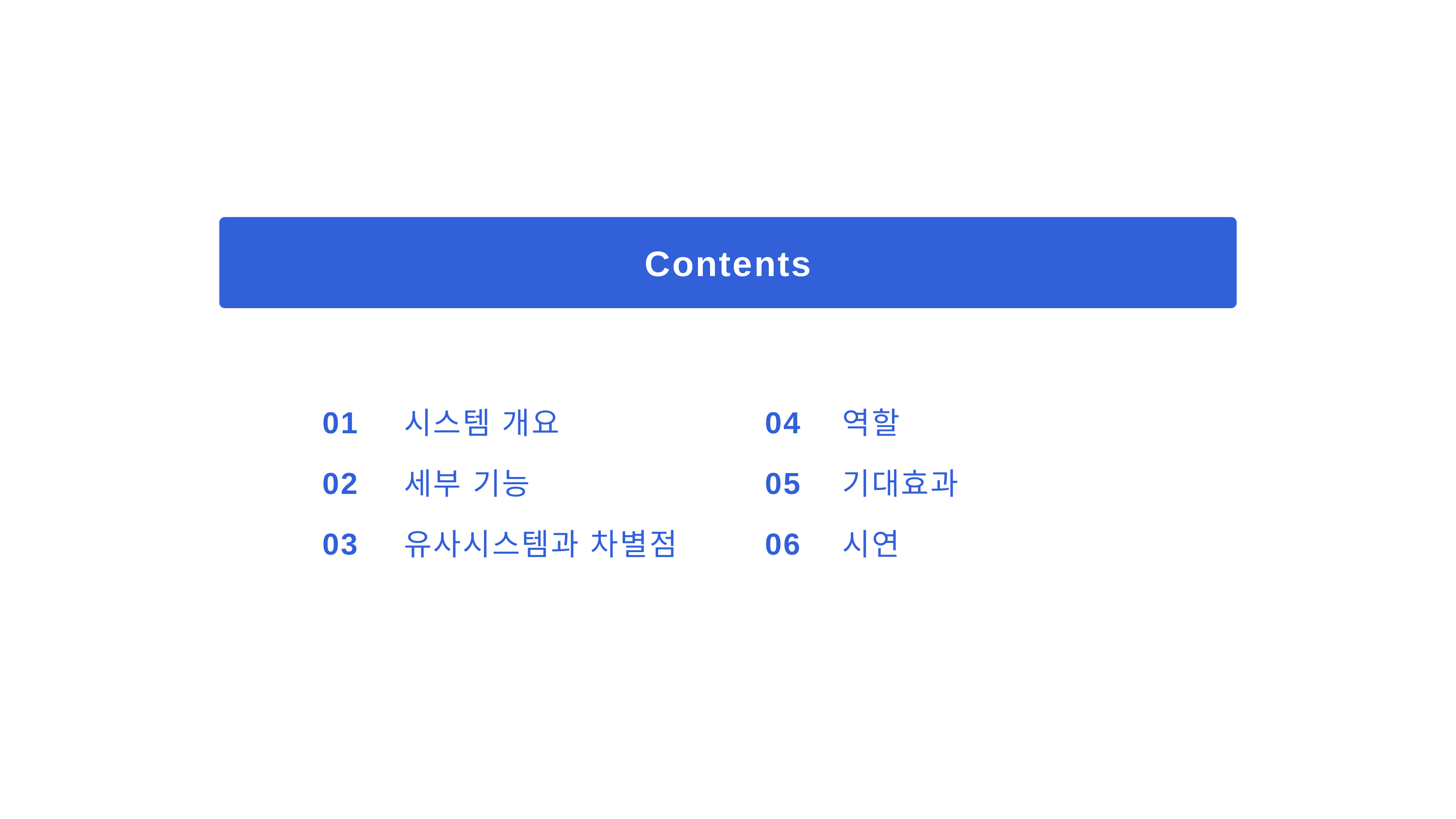

Contents
01
02
03
04
05
06
시스템 개요
세부 기능
유사시스템과 차별점
역할
기대효과
시연